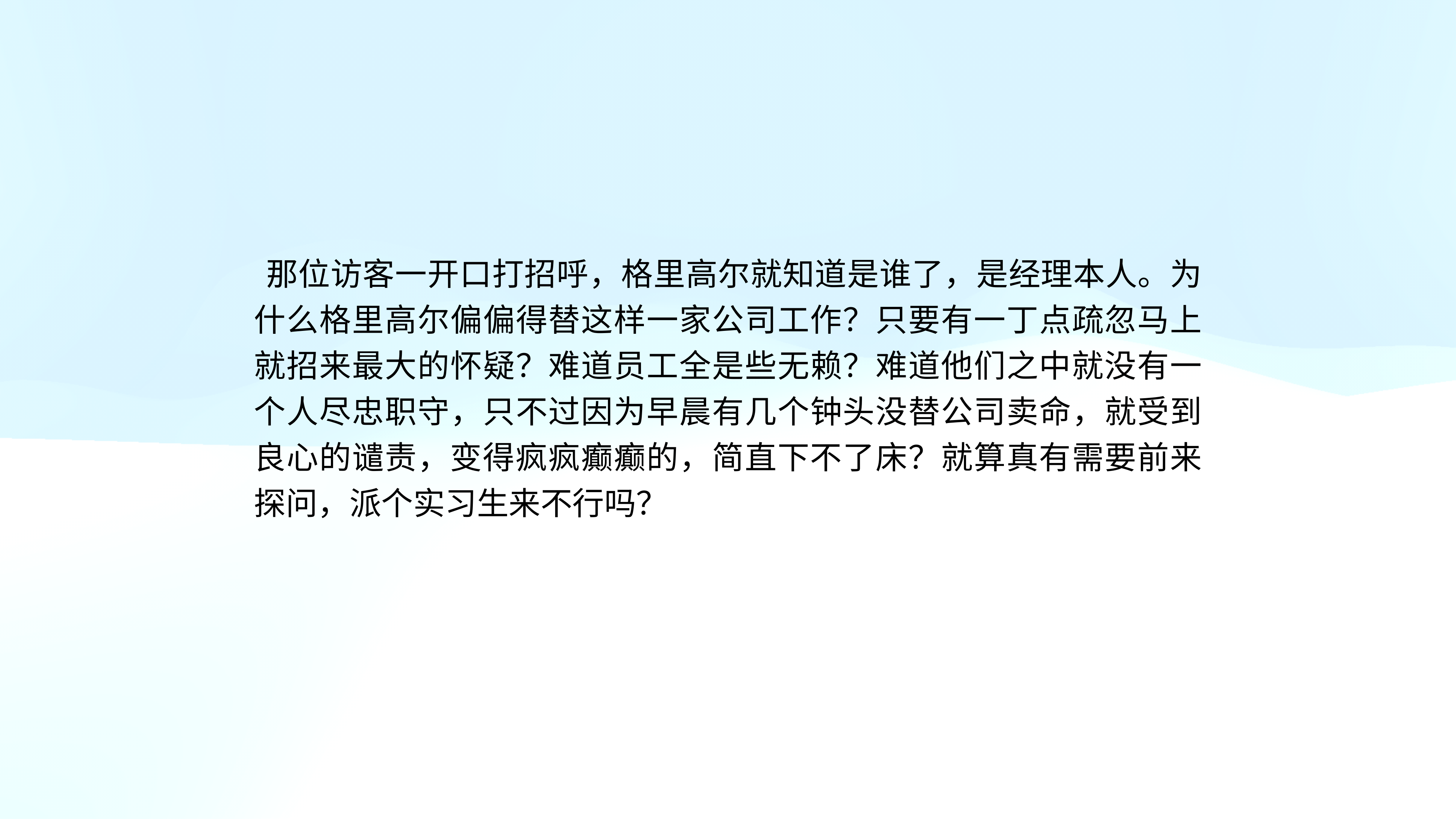

那位访客一开口打招呼，格里高尔就知道是谁了，是经理本人。为什么格里高尔偏偏得替这样一家公司工作？只要有一丁点疏忽马上就招来最大的怀疑？难道员工全是些无赖？难道他们之中就没有一个人尽忠职守，只不过因为早晨有几个钟头没替公司卖命，就受到良心的谴责，变得疯疯癫癫的，简直下不了床？就算真有需要前来探问，派个实习生来不行吗？